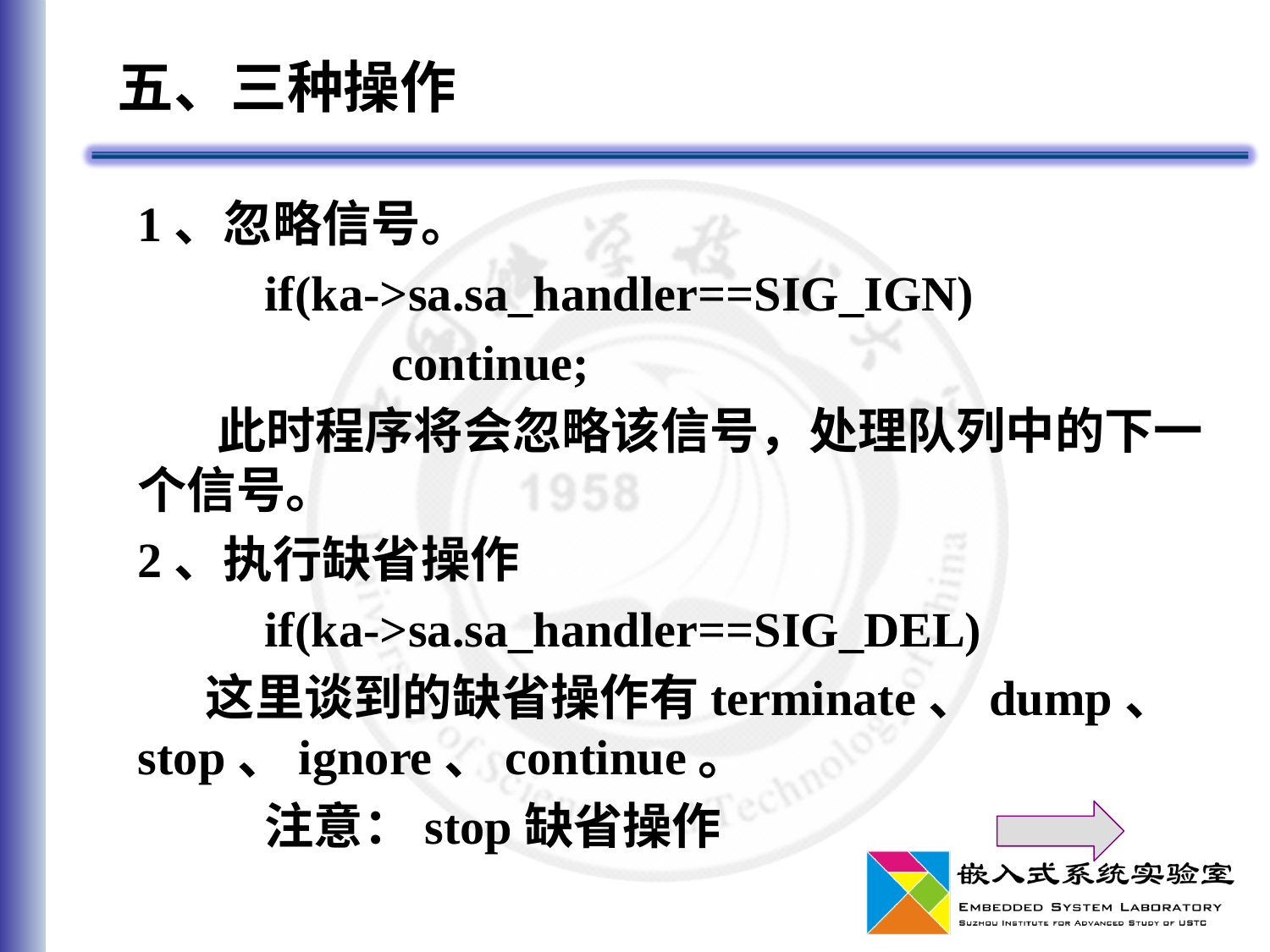

# 五、三种操作
1、忽略信号。
	if(ka->sa.sa_handler==SIG_IGN)
		continue;
      此时程序将会忽略该信号，处理队列中的下一个信号。
2、执行缺省操作
	if(ka->sa.sa_handler==SIG_DEL)
     这里谈到的缺省操作有terminate、dump、stop、ignore、continue。
	注意：stop缺省操作